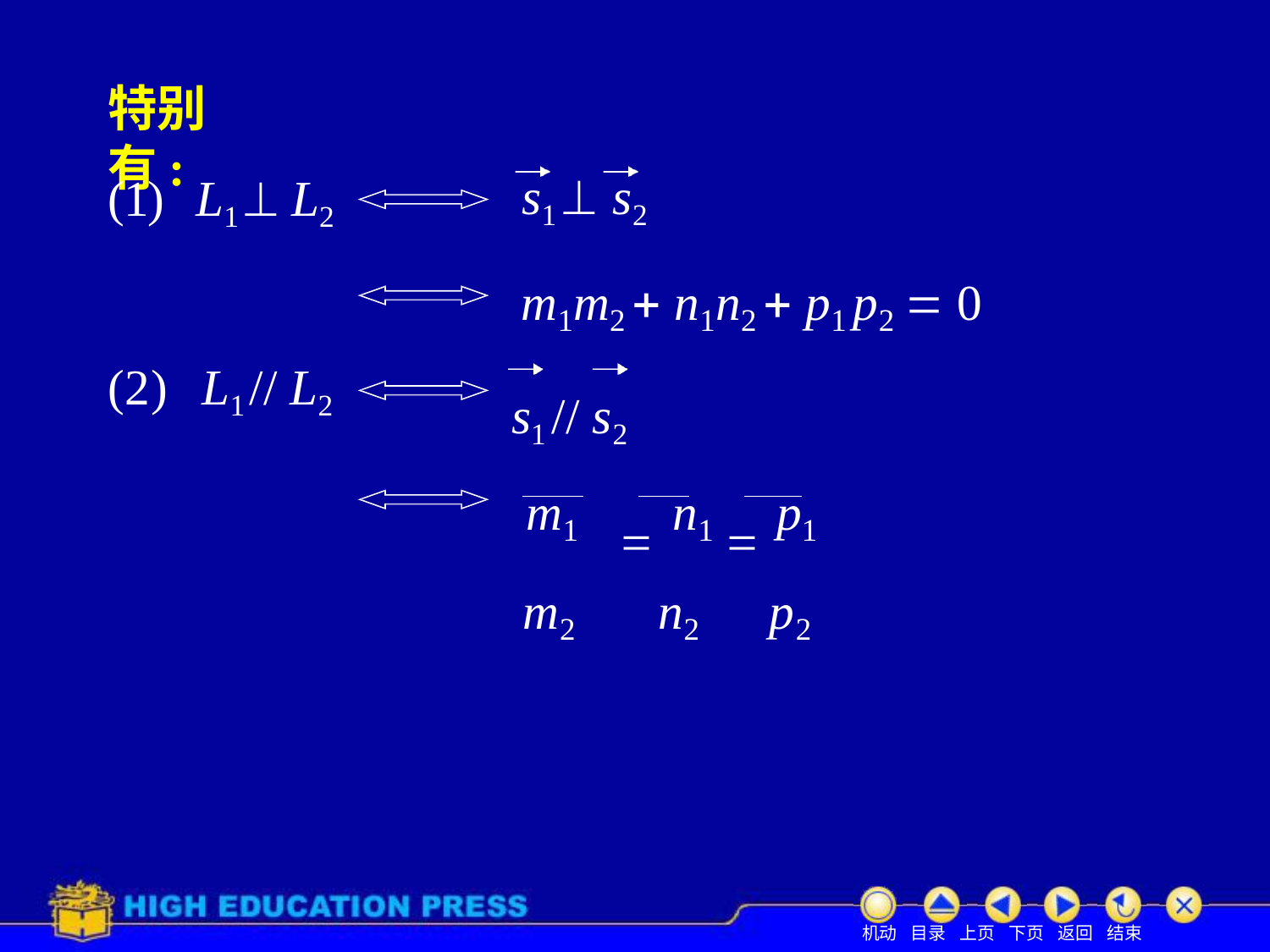

# 特别有:
s1 ⊥ s2
m1m2 + n1n2 + p1 p2 = 0
s1 // s2
m1	= n1	=	p1
m2	n2	p2
(1)	L1 ⊥ L2

(2)	L1 // L2

机动 目录 上页 下页 返回 结束